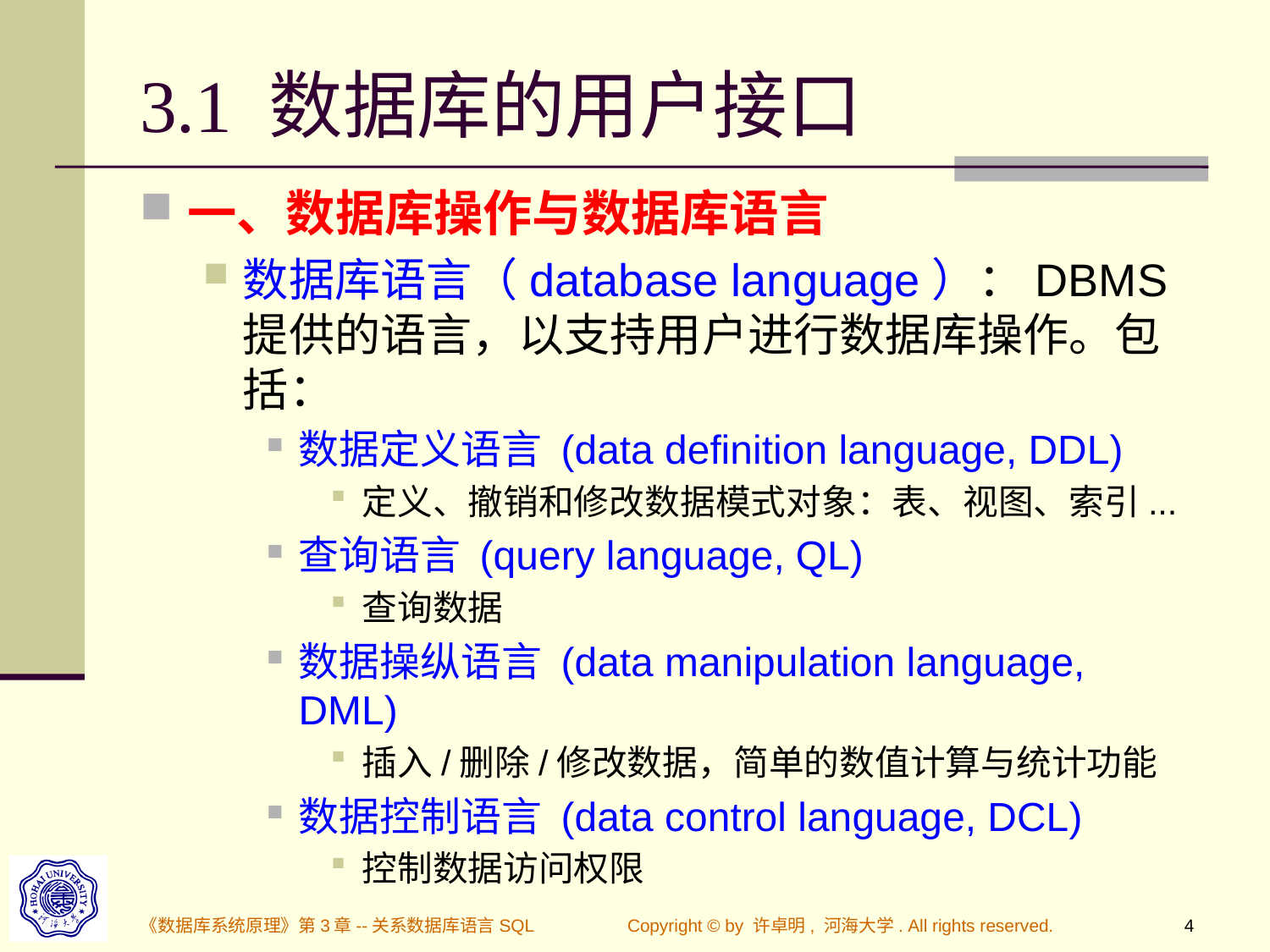

# 3.1 数据库的用户接口
一、数据库操作与数据库语言
数据库语言（database language）：DBMS提供的语言，以支持用户进行数据库操作。包括：
数据定义语言 (data definition language, DDL)
定义、撤销和修改数据模式对象：表、视图、索引...
查询语言 (query language, QL)
查询数据
数据操纵语言 (data manipulation language, DML)
插入/删除/修改数据，简单的数值计算与统计功能
数据控制语言 (data control language, DCL)
控制数据访问权限
《数据库系统原理》第3章--关系数据库语言SQL
Copyright © by 许卓明, 河海大学. All rights reserved.
4